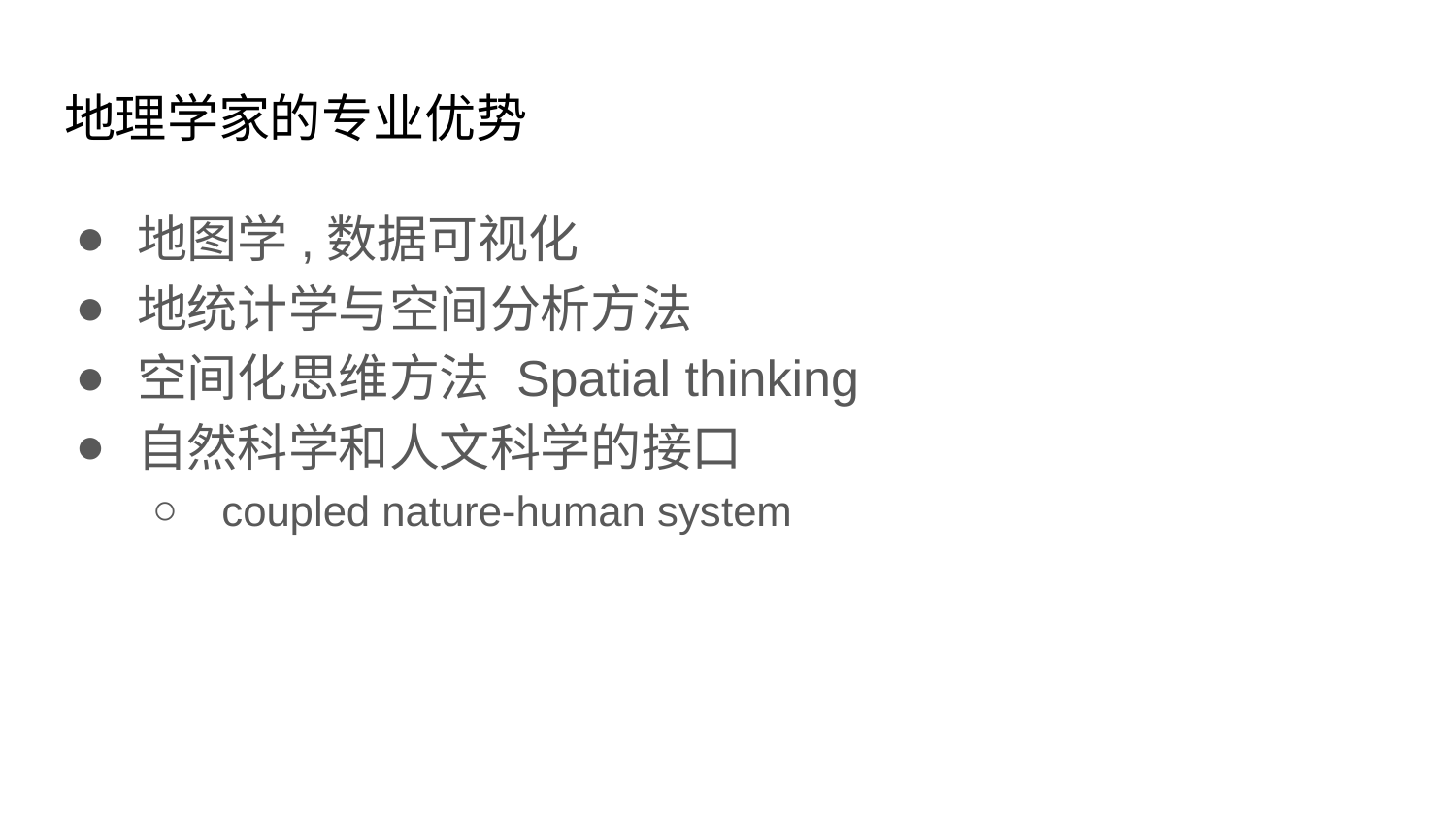

# 地理学家的专业优势
地图学,数据可视化
地统计学与空间分析方法
空间化思维方法 Spatial thinking
自然科学和人文科学的接口
 coupled nature-human system